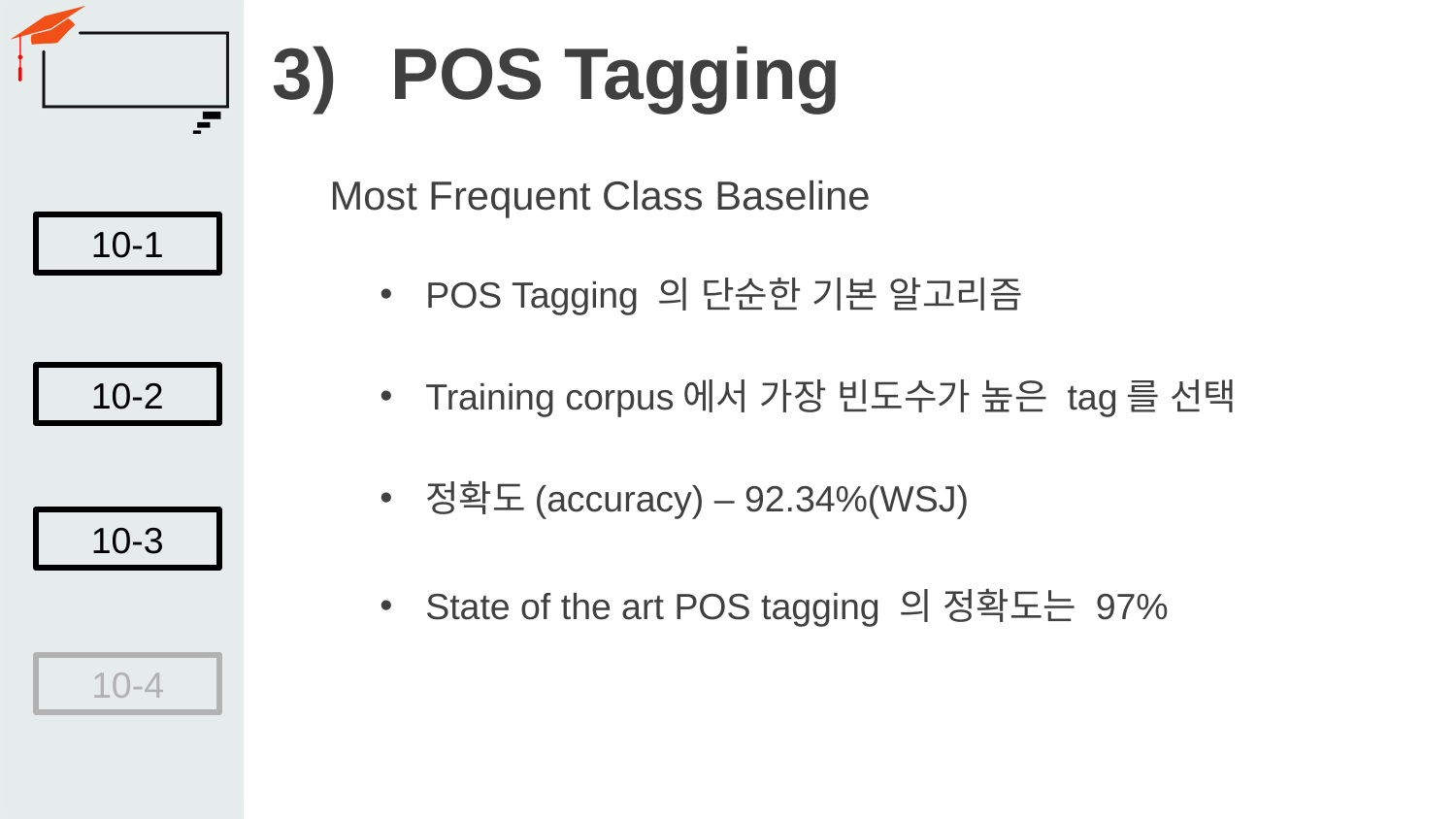

# POS Tagging
Most Frequent Class Baseline
10-1
POS Tagging 의 단순한 기본 알고리즘

Training corpus에서 가장 빈도수가 높은 tag를 선택

정확도(accuracy) – 92.34%(WSJ)

State of the art POS tagging 의 정확도는 97%
10-2
10-3
10-4